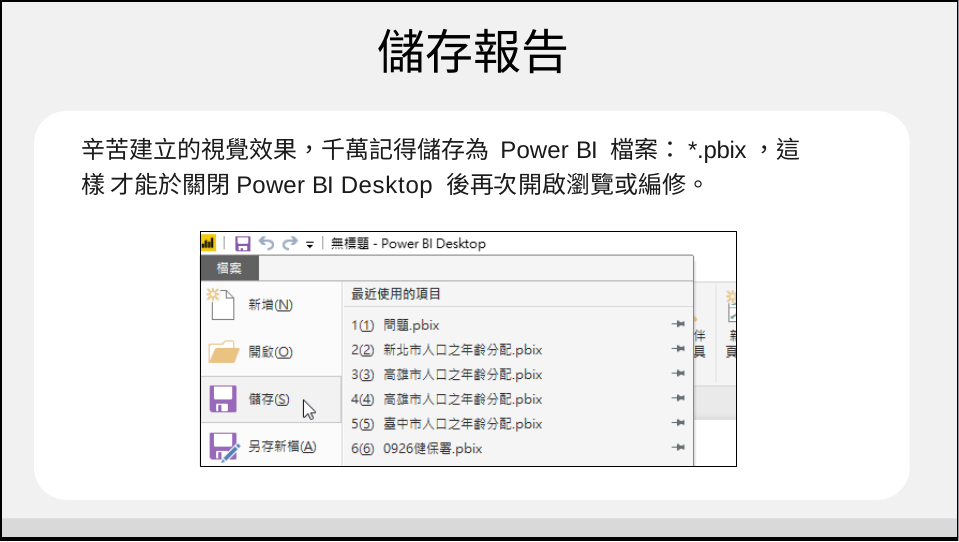

# 儲存報告

辛苦建立的視覺效果，千萬記得儲存為 Power BI 檔案：*.pbix，這樣 才能於關閉Power BI Desktop 後再次開啟瀏覽或編修。

28